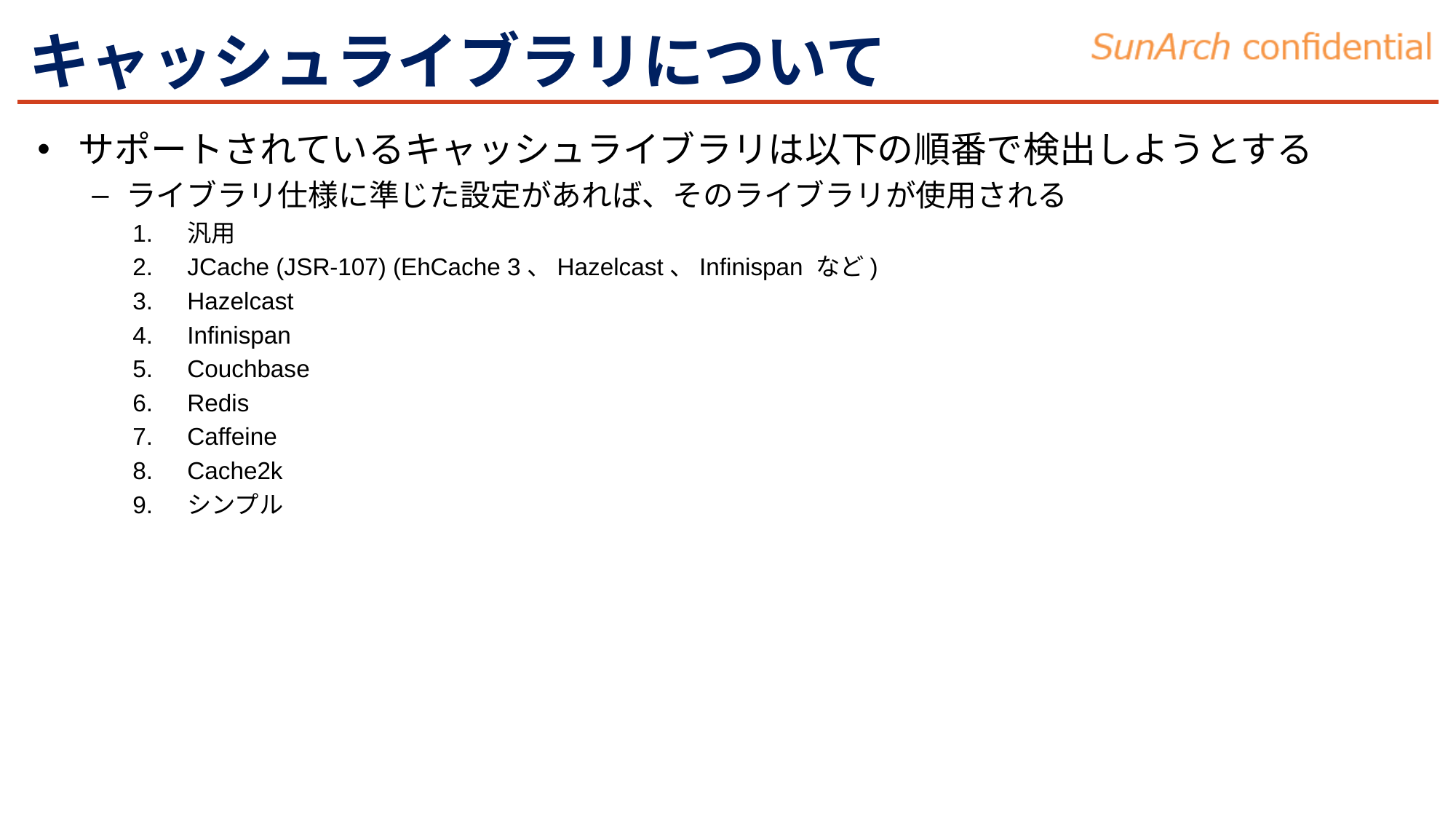

# キャッシュライブラリについて
サポートされているキャッシュライブラリは以下の順番で検出しようとする
ライブラリ仕様に準じた設定があれば、そのライブラリが使用される
汎用
JCache (JSR-107) (EhCache 3、Hazelcast、Infinispan など)
Hazelcast
Infinispan
Couchbase
Redis
Caffeine
Cache2k
シンプル